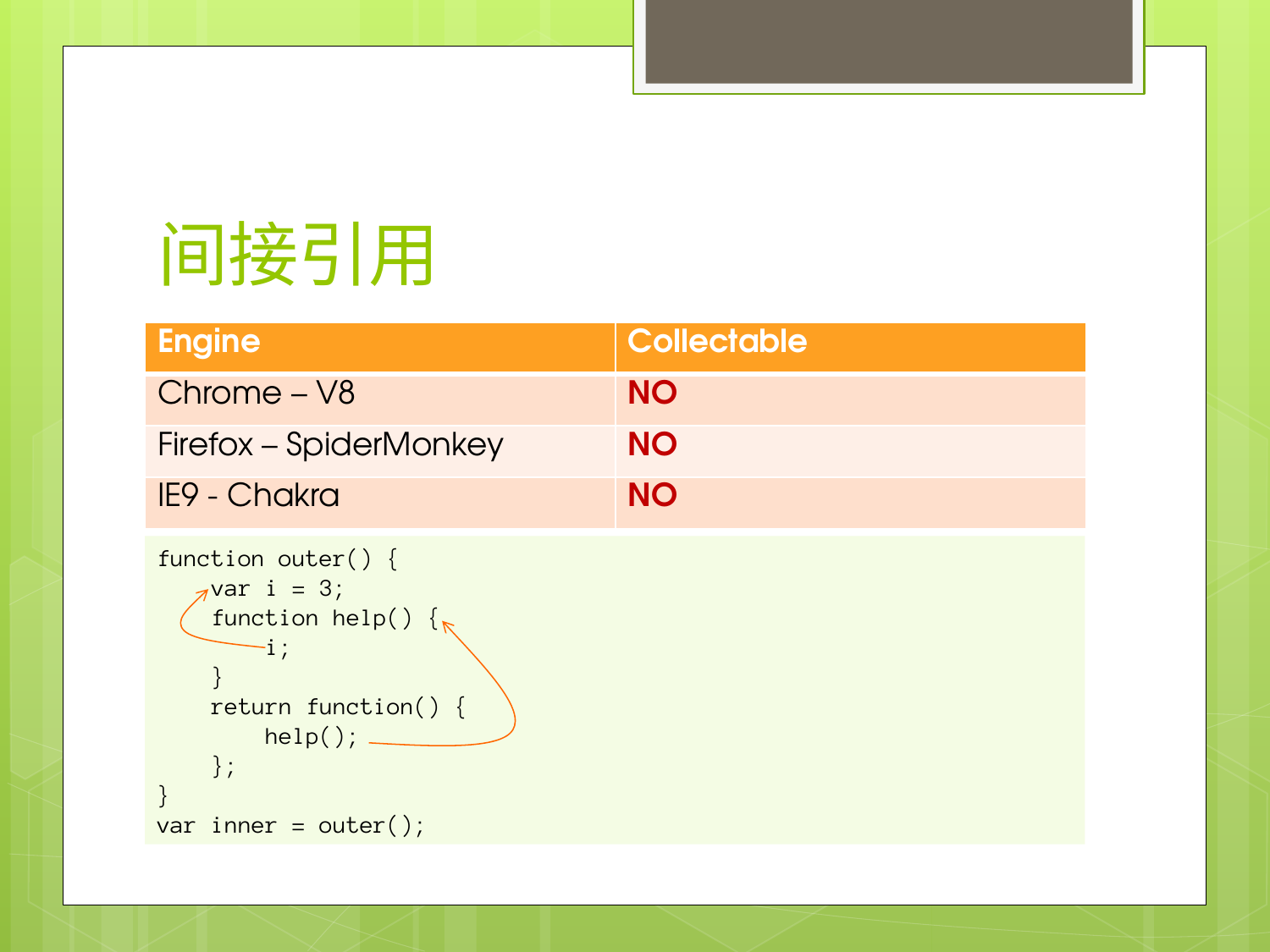

# 间接引用
| Engine | Collectable |
| --- | --- |
| Chrome – V8 | NO |
| Firefox – SpiderMonkey | NO |
| IE9 - Chakra | NO |
function outer() {
    var i = 3;
    function help() {
        i;
    }
    return function() {
        help();
    };
}
var inner = outer();